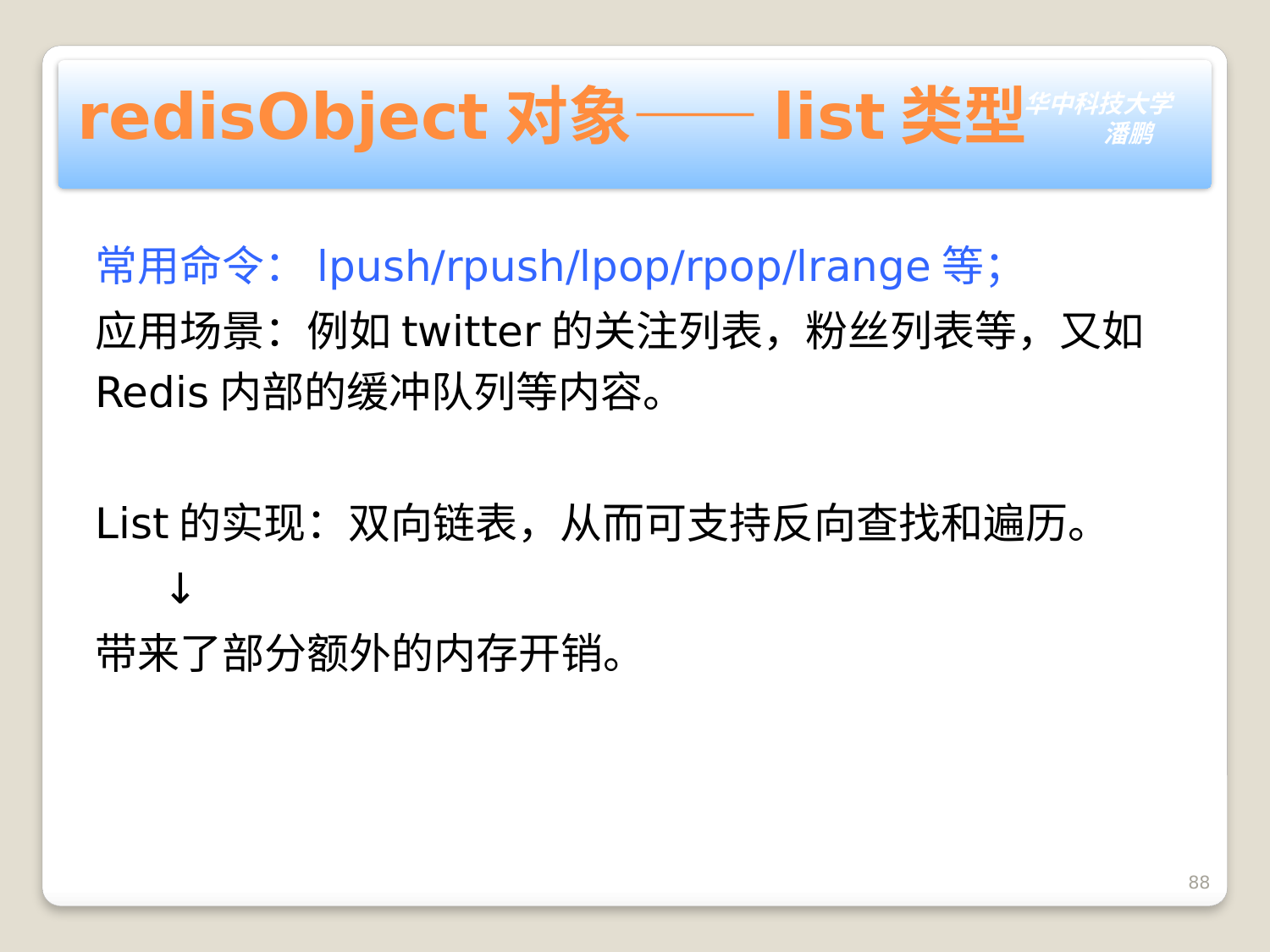

# redisObject对象——list类型
常用命令：lpush/rpush/lpop/rpop/lrange等；
应用场景：例如twitter的关注列表，粉丝列表等，又如 Redis内部的缓冲队列等内容。

List的实现：双向链表，从而可支持反向查找和遍历。
     ↓
带来了部分额外的内存开销。
88